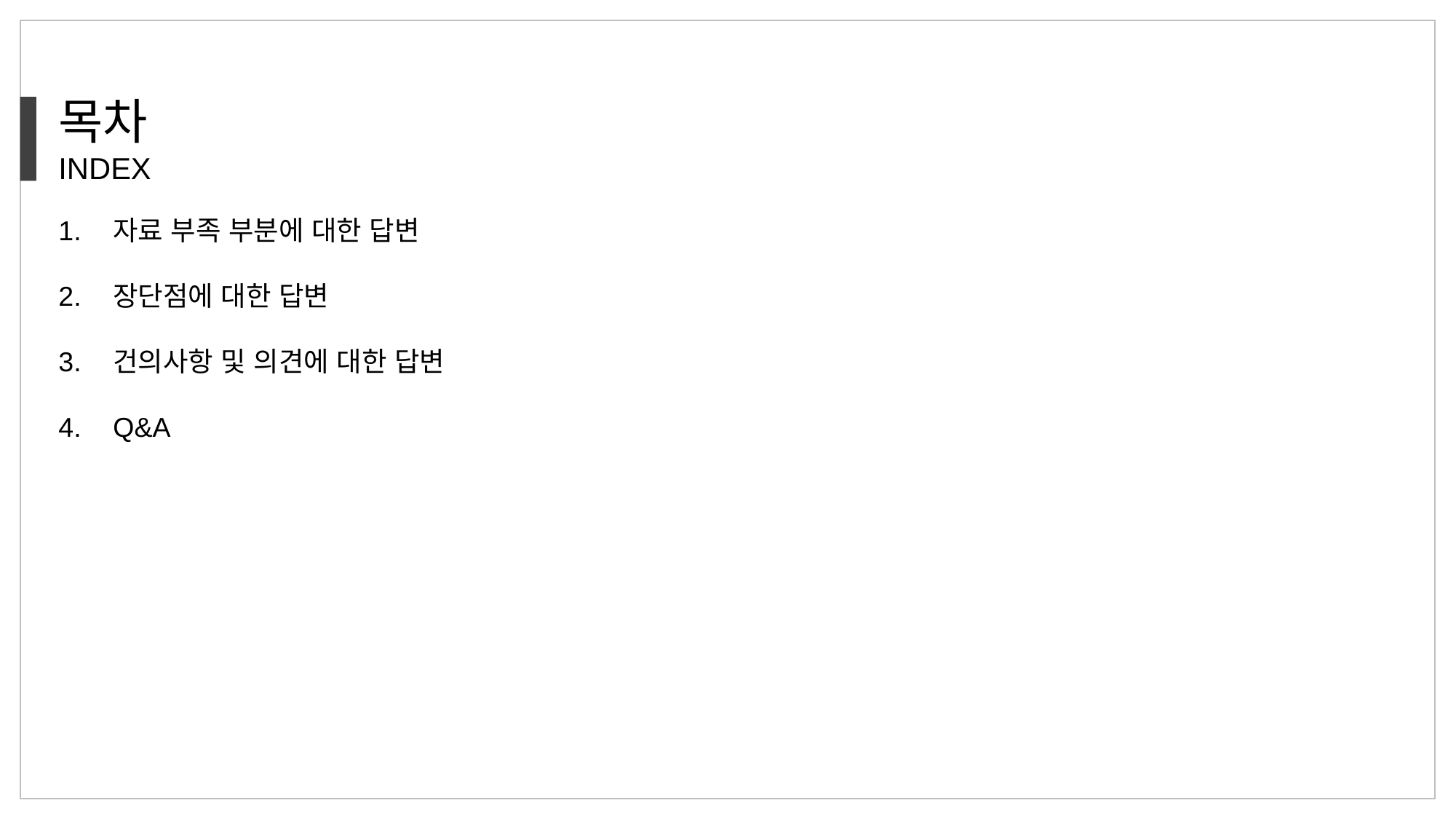

목차
INDEX

자료 부족 부분에 대한 답변

장단점에 대한 답변

건의사항 및 의견에 대한 답변

Q&A